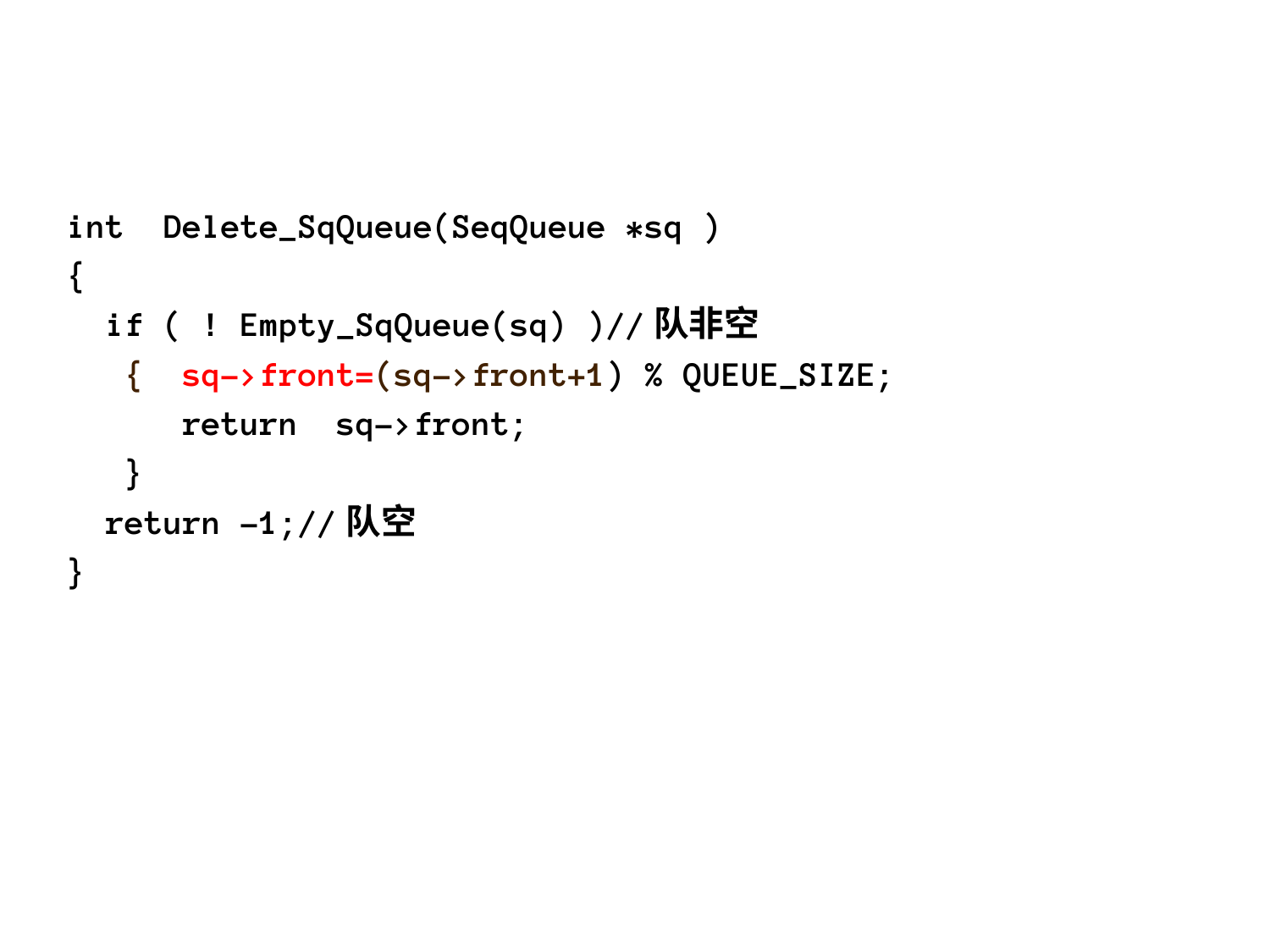

#
int  Delete_SqQueue(SeqQueue *sq )
{
  if ( ! Empty_SqQueue(sq) )//队非空
   {  sq->front=(sq->front+1) % QUEUE_SIZE;
      return  sq->front;
   }
  return -1;//队空
}

132